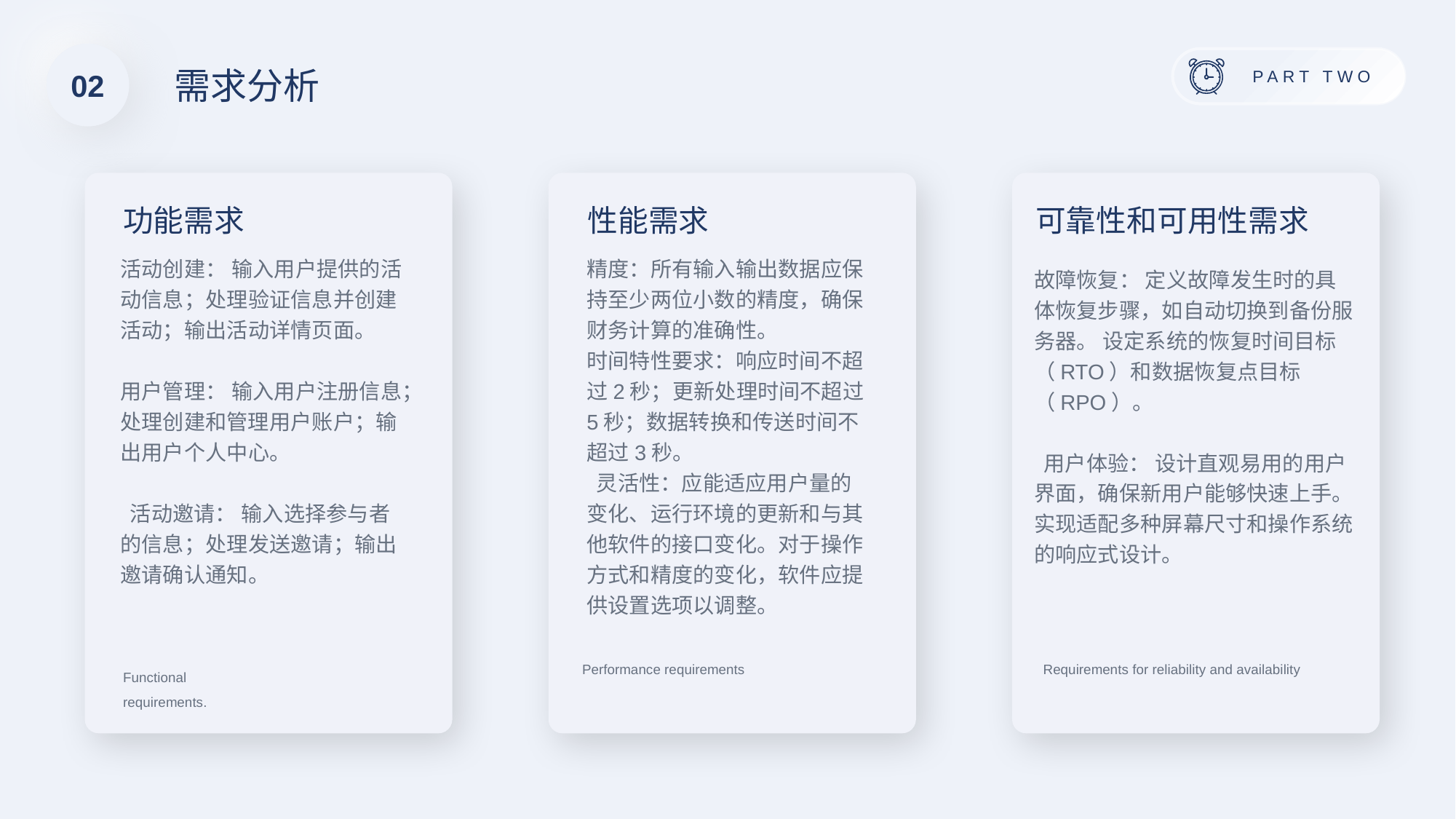

02
需求分析

功能需求
Functional requirements.
性能需求
Performance requirements
可靠性和可用性需求
Requirements for reliability and availability
活动创建： 输入用户提供的活动信息；处理验证信息并创建活动；输出活动详情页面。

用户管理： 输入用户注册信息；处理创建和管理用户账户；输出用户个人中心。

 活动邀请： 输入选择参与者的信息；处理发送邀请；输出邀请确认通知。

精度：所有输入输出数据应保持至少两位小数的精度，确保财务计算的准确性。
时间特性要求：响应时间不超过2秒；更新处理时间不超过5秒；数据转换和传送时间不超过3秒。
 灵活性：应能适应用户量的变化、运行环境的更新和与其他软件的接口变化。对于操作方式和精度的变化，软件应提供设置选项以调整。
故障恢复： 定义故障发生时的具体恢复步骤，如自动切换到备份服务器。 设定系统的恢复时间目标（RTO）和数据恢复点目标（RPO）。

 用户体验： 设计直观易用的用户界面，确保新用户能够快速上手。 实现适配多种屏幕尺寸和操作系统的响应式设计。